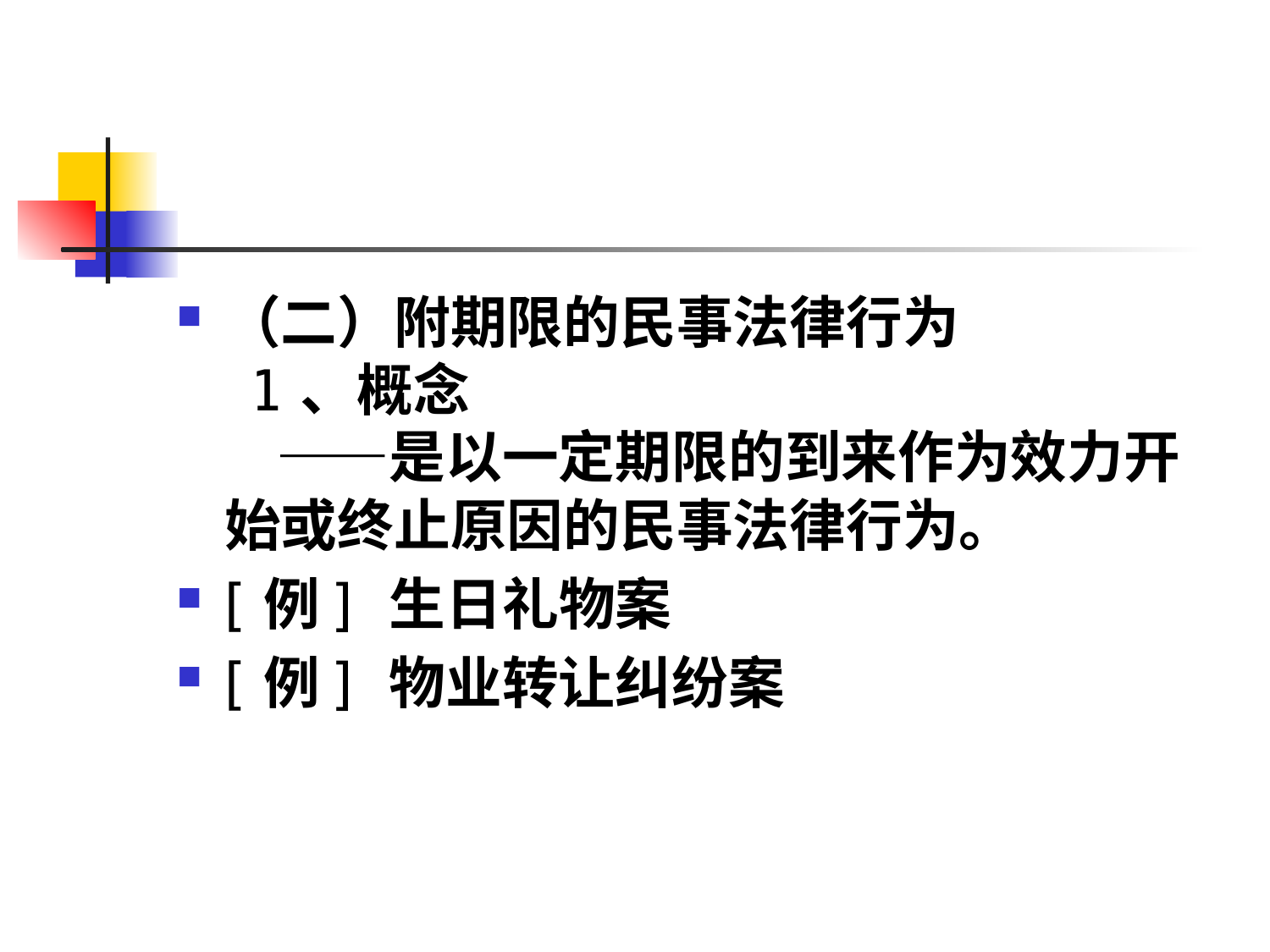

#
（二）附期限的民事法律行为
 1、概念
    ——是以一定期限的到来作为效力开始或终止原因的民事法律行为。
[例] 生日礼物案
[例] 物业转让纠纷案